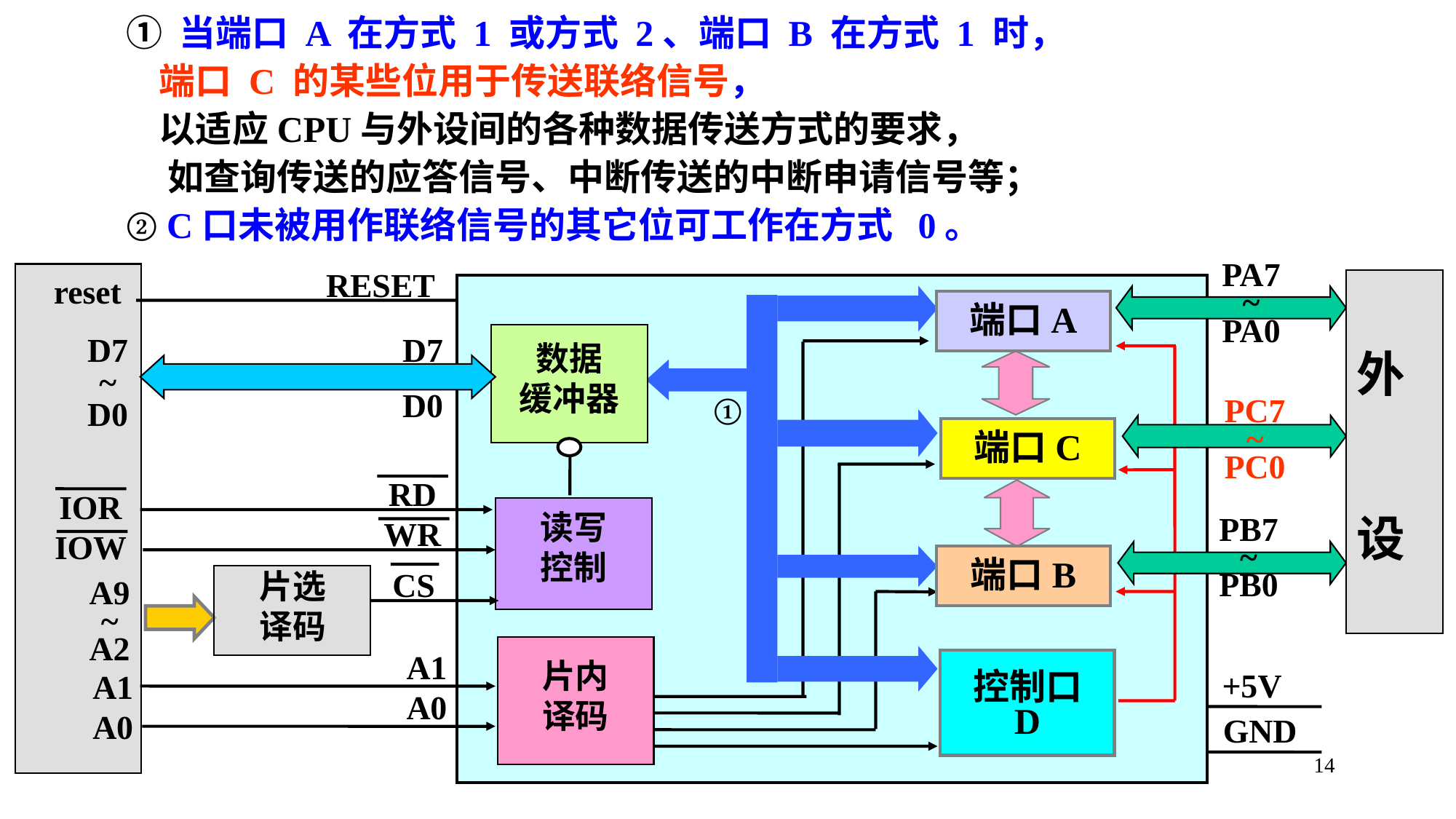

① 当端口 A 在方式 1 或方式 2、端口 B 在方式 1 时，
   端口 C 的某些位用于传送联络信号，
   以适应CPU与外设间的各种数据传送方式的要求，
    如查询传送的应答信号、中断传送的中断申请信号等；
② C口未被用作联络信号的其它位可工作在方式  0。

RESET
PA7
~
PA0

外

设

reset

端口A

数据
缓冲器
D7
~
D0
D7
~
D0

PC7
~
PC0

端口C

RD
WR

IOR
IOW

读写
控制

PB7
~
PB0

端口B

CS

片选
译码
A9
~
A2

片内
译码
A1
A0

控制口
D
 +5V
A1
A0

GND

①
14